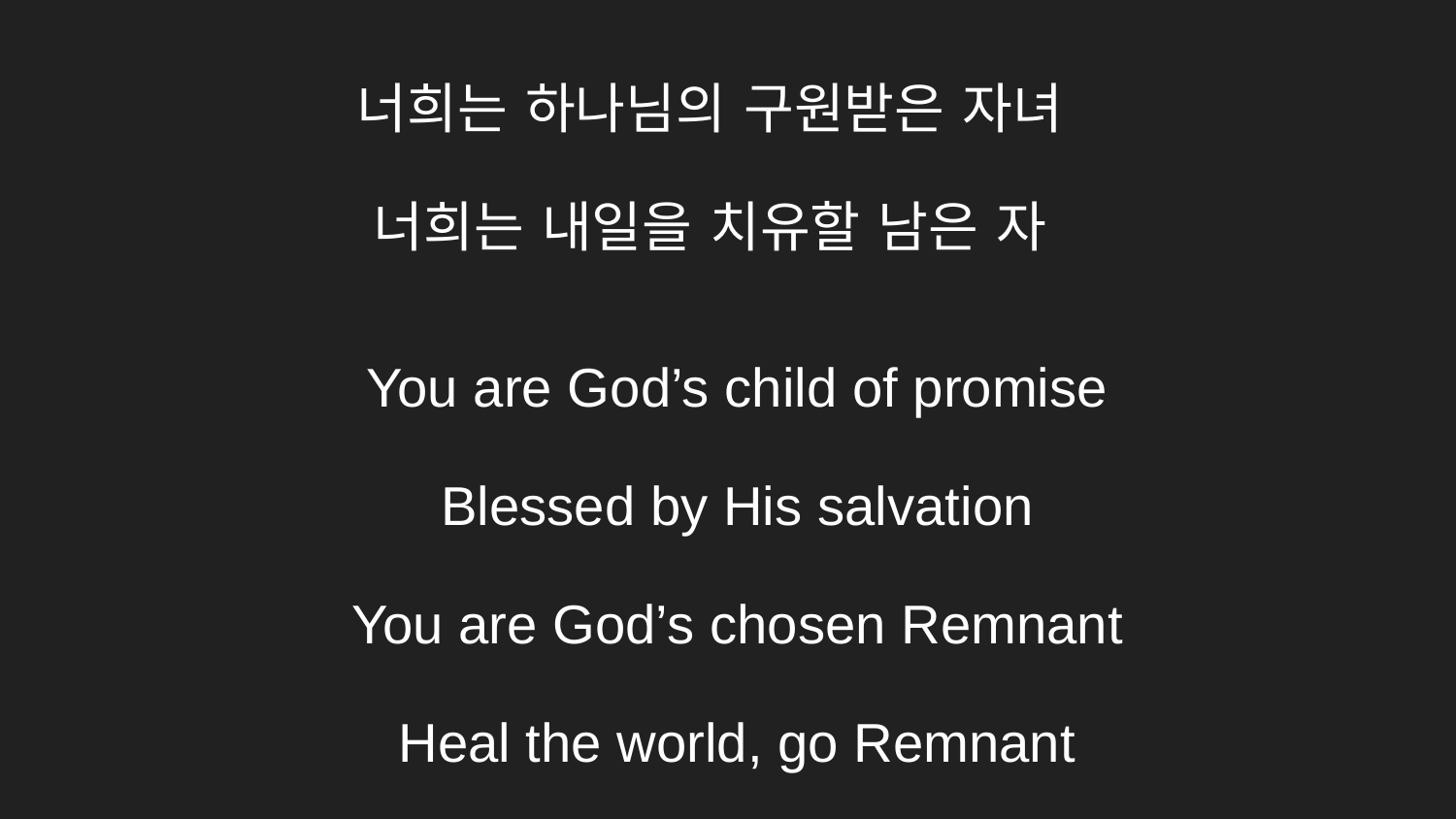

너희는 하나님의 구원받은 자녀
너희는 내일을 치유할 남은 자
You are God’s child of promise
Blessed by His salvation
You are God’s chosen Remnant
Heal the world, go Remnant